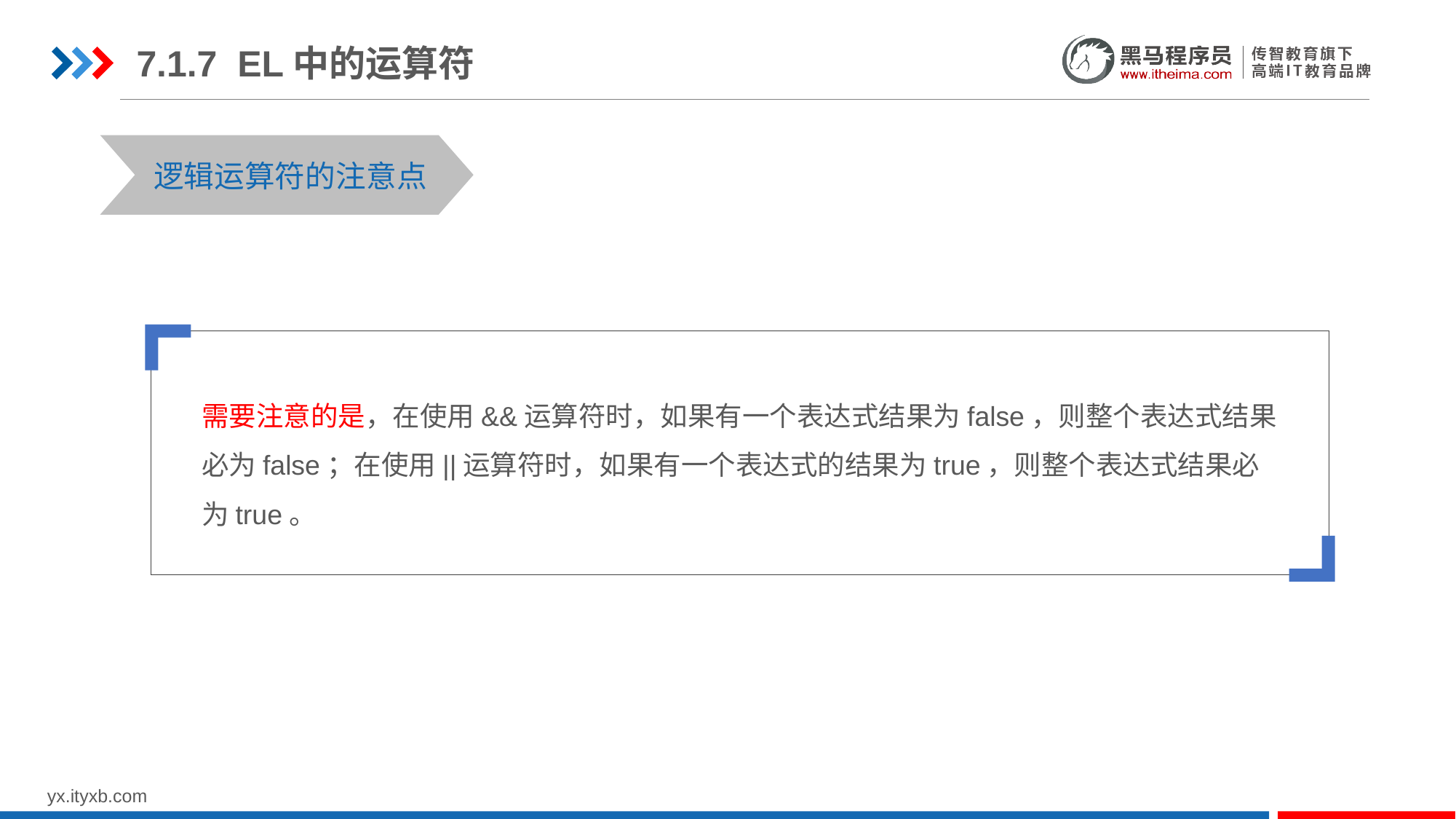

7.1.7  EL中的运算符

逻辑运算符的注意点

需要注意的是，在使用&&运算符时，如果有一个表达式结果为false，则整个表达式结果必为false；在使用||运算符时，如果有一个表达式的结果为true，则整个表达式结果必为true。